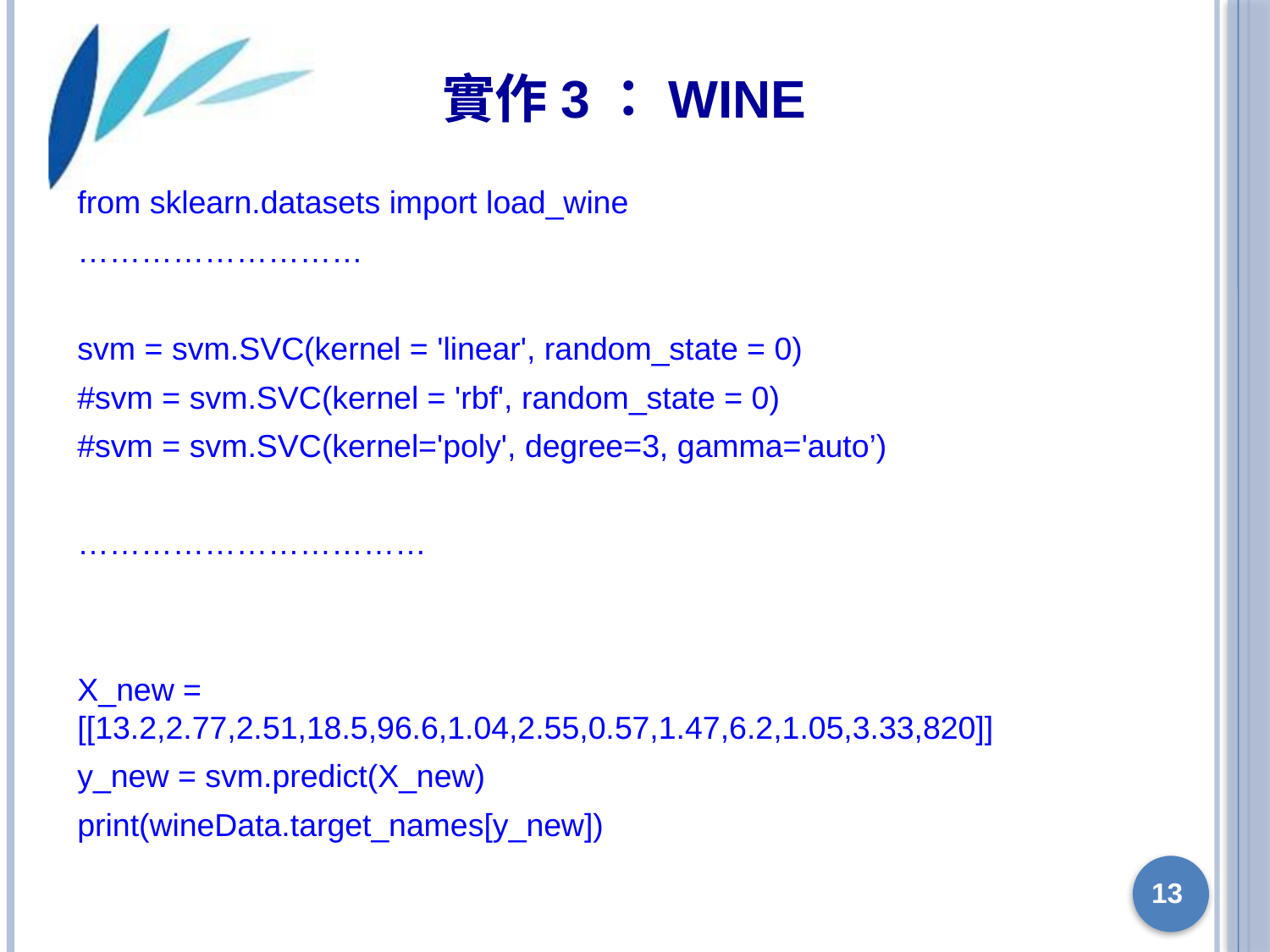

# 實作3：WINE
from sklearn.datasets import load_wine
………………………

svm = svm.SVC(kernel = 'linear', random_state = 0)
#svm = svm.SVC(kernel = 'rbf', random_state = 0)
#svm = svm.SVC(kernel='poly', degree=3, gamma='auto’)

……………………………

X_new = [[13.2,2.77,2.51,18.5,96.6,1.04,2.55,0.57,1.47,6.2,1.05,3.33,820]]
y_new = svm.predict(X_new)
print(wineData.target_names[y_new])

13